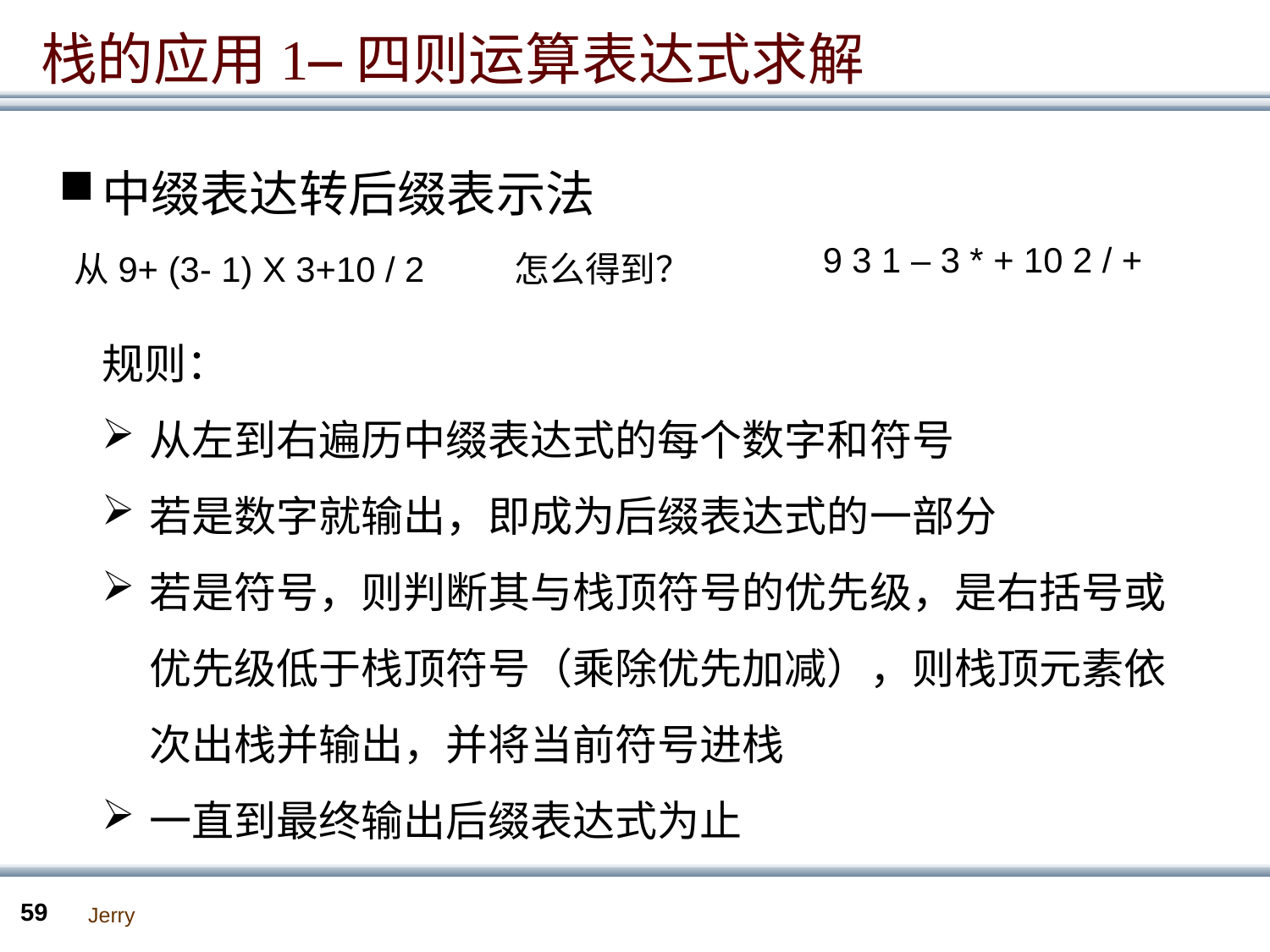

栈的应用1—四则运算表达式求解
中缀表达转后缀表示法
9 3 1 – 3 * + 10 2 / +
怎么得到？
从9+ (3- 1) X 3+10 / 2
规则：
从左到右遍历中缀表达式的每个数字和符号
若是数字就输出，即成为后缀表达式的一部分
若是符号，则判断其与栈顶符号的优先级，是右括号或优先级低于栈顶符号（乘除优先加减），则栈顶元素依次出栈并输出，并将当前符号进栈
一直到最终输出后缀表达式为止